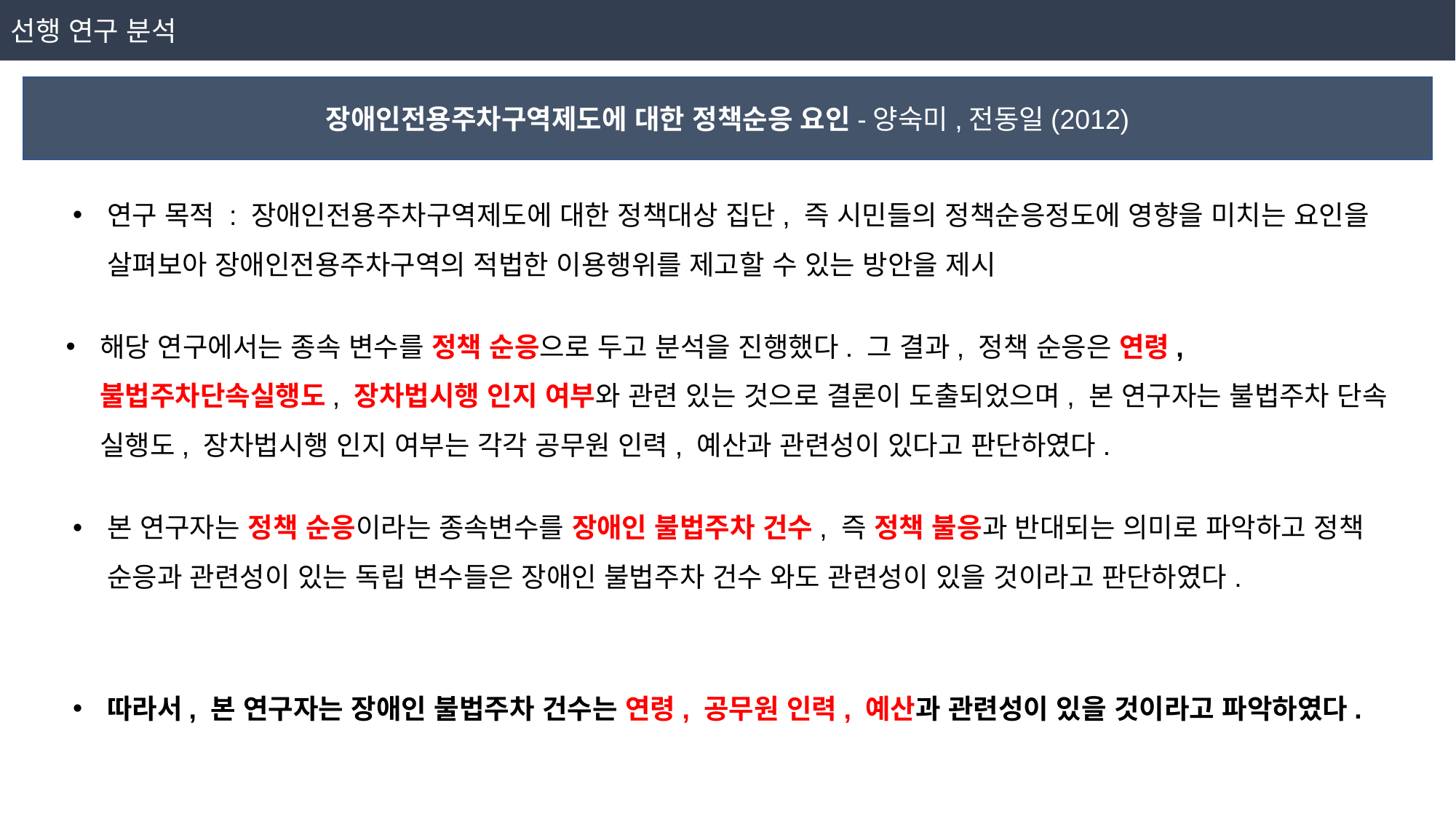

선행 연구 분석
장애인전용주차구역제도에 대한 정책순응 요인-양숙미,전동일(2012)
연구 목적 : 장애인전용주차구역제도에 대한 정책대상 집단, 즉 시민들의 정책순응정도에 영향을 미치는 요인을 살펴보아 장애인전용주차구역의 적법한 이용행위를 제고할 수 있는 방안을 제시
해당 연구에서는 종속 변수를 정책 순응으로 두고 분석을 진행했다. 그 결과, 정책 순응은 연령, 불법주차단속실행도, 장차법시행 인지 여부와 관련 있는 것으로 결론이 도출되었으며, 본 연구자는 불법주차 단속 실행도, 장차법시행 인지 여부는 각각 공무원 인력, 예산과 관련성이 있다고 판단하였다.
본 연구자는 정책 순응이라는 종속변수를 장애인 불법주차 건수, 즉 정책 불응과 반대되는 의미로 파악하고 정책 순응과 관련성이 있는 독립 변수들은 장애인 불법주차 건수 와도 관련성이 있을 것이라고 판단하였다.
따라서, 본 연구자는 장애인 불법주차 건수는 연령, 공무원 인력, 예산과 관련성이 있을 것이라고 파악하였다.